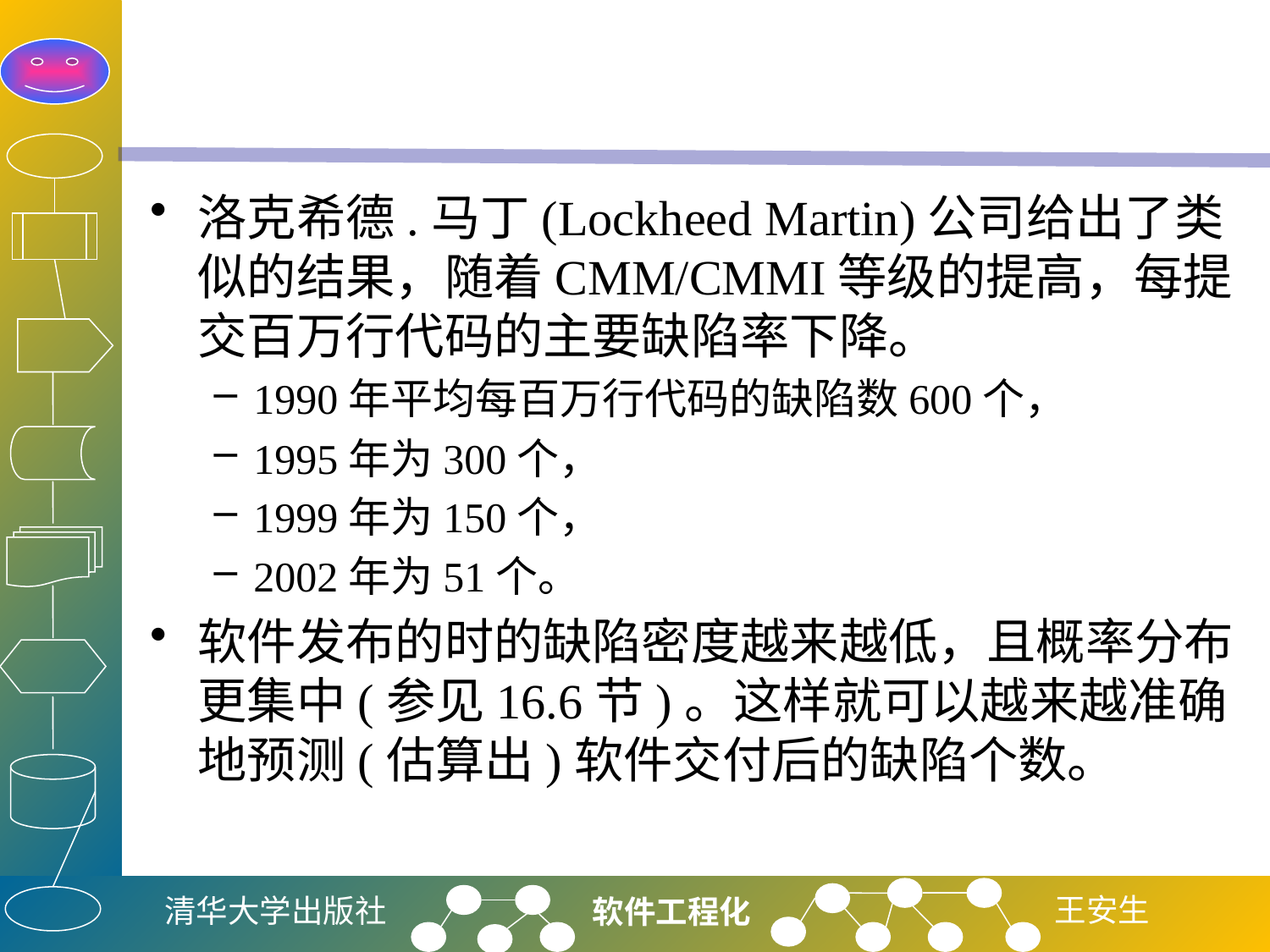

#
洛克希德.马丁(Lockheed Martin)公司给出了类似的结果，随着CMM/CMMI等级的提高，每提交百万行代码的主要缺陷率下降。
1990年平均每百万行代码的缺陷数600个，
1995年为300个，
1999年为150个，
2002年为51个。
软件发布的时的缺陷密度越来越低，且概率分布更集中(参见16.6节)。这样就可以越来越准确地预测(估算出)软件交付后的缺陷个数。